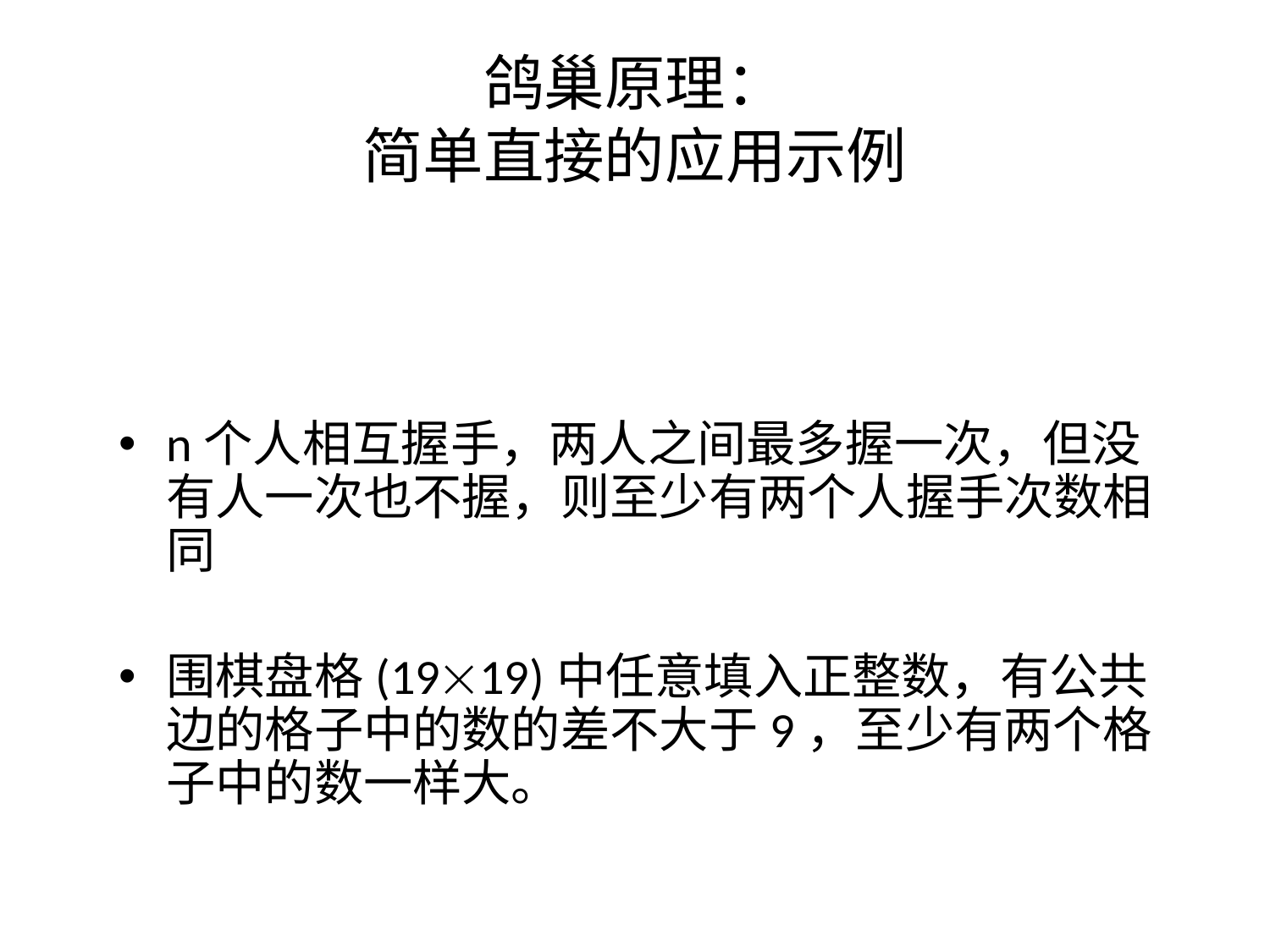

# 鸽巢原理： 简单直接的应用示例
n个人相互握手，两人之间最多握一次，但没有人一次也不握，则至少有两个人握手次数相同

围棋盘格(19×19)中任意填入正整数，有公共边的格子中的数的差不大于9，至少有两个格子中的数一样大。